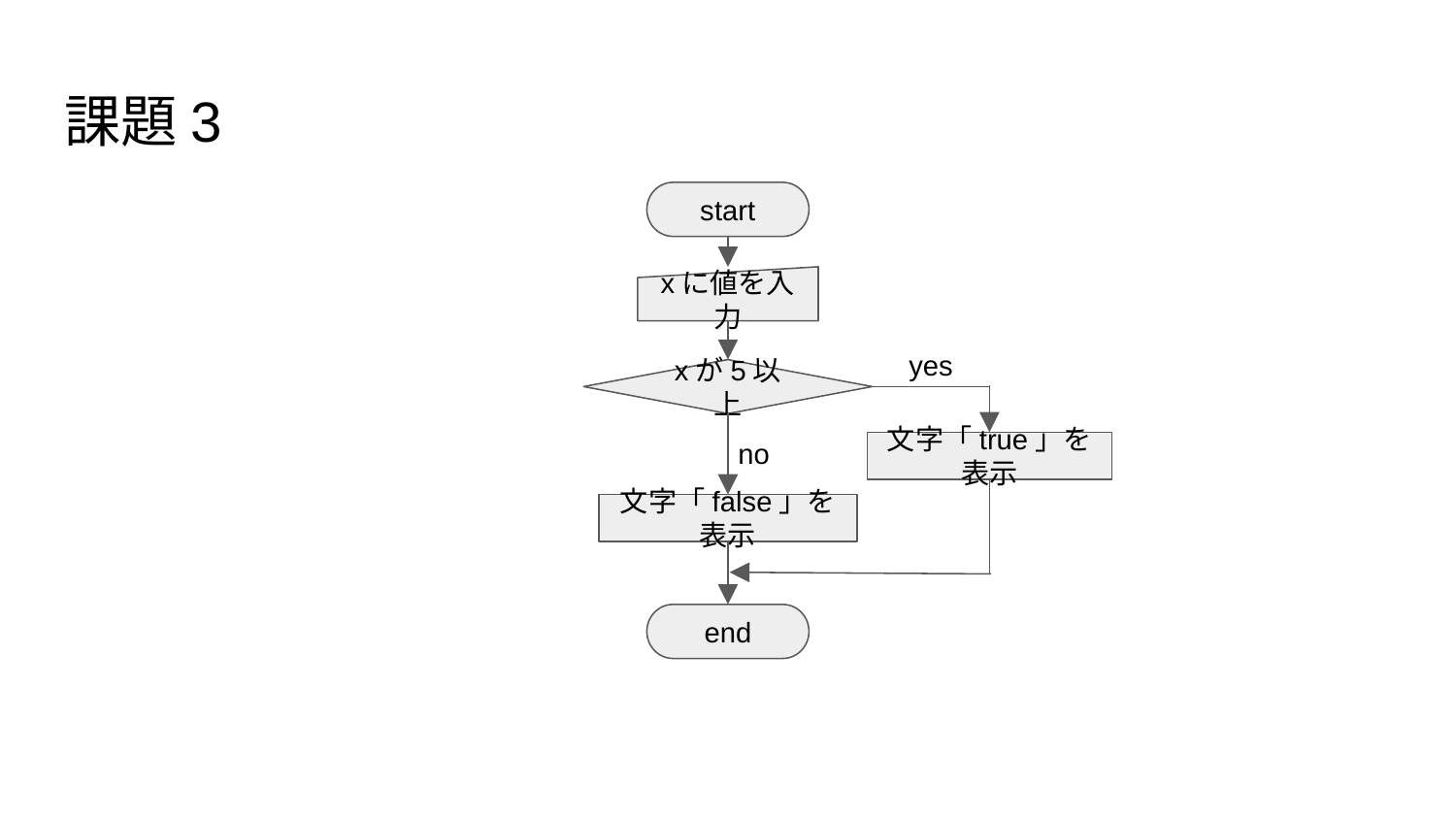

# 課題3
start
xに値を入力
yes
xが5以上
no
文字「true」を表示
文字「false」を表示
end